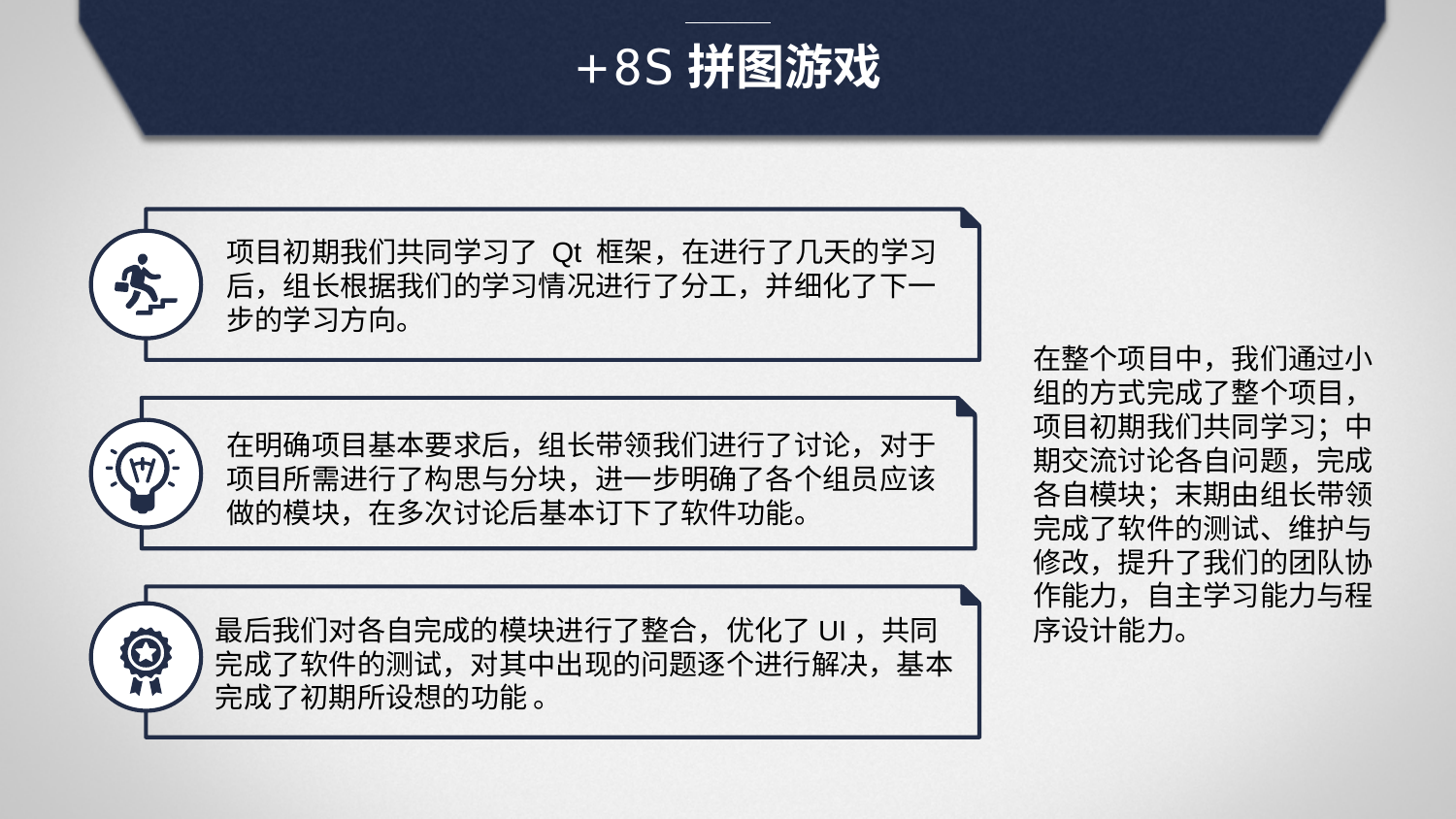

+8S拼图游戏

项目初期我们共同学习了 Qt 框架，在进行了几天的学习后，组长根据我们的学习情况进行了分工，并细化了下一步的学习方向。
在整个项目中，我们通过小组的方式完成了整个项目，项目初期我们共同学习；中期交流讨论各自问题，完成各自模块；末期由组长带领完成了软件的测试、维护与修改，提升了我们的团队协作能力，自主学习能力与程序设计能力。

在明确项目基本要求后，组长带领我们进行了讨论，对于项目所需进行了构思与分块，进一步明确了各个组员应该做的模块，在多次讨论后基本订下了软件功能。

### Chart

| Category |
|---|

最后我们对各自完成的模块进行了整合，优化了UI，共同完成了软件的测试，对其中出现的问题逐个进行解决，基本完成了初期所设想的功能 。